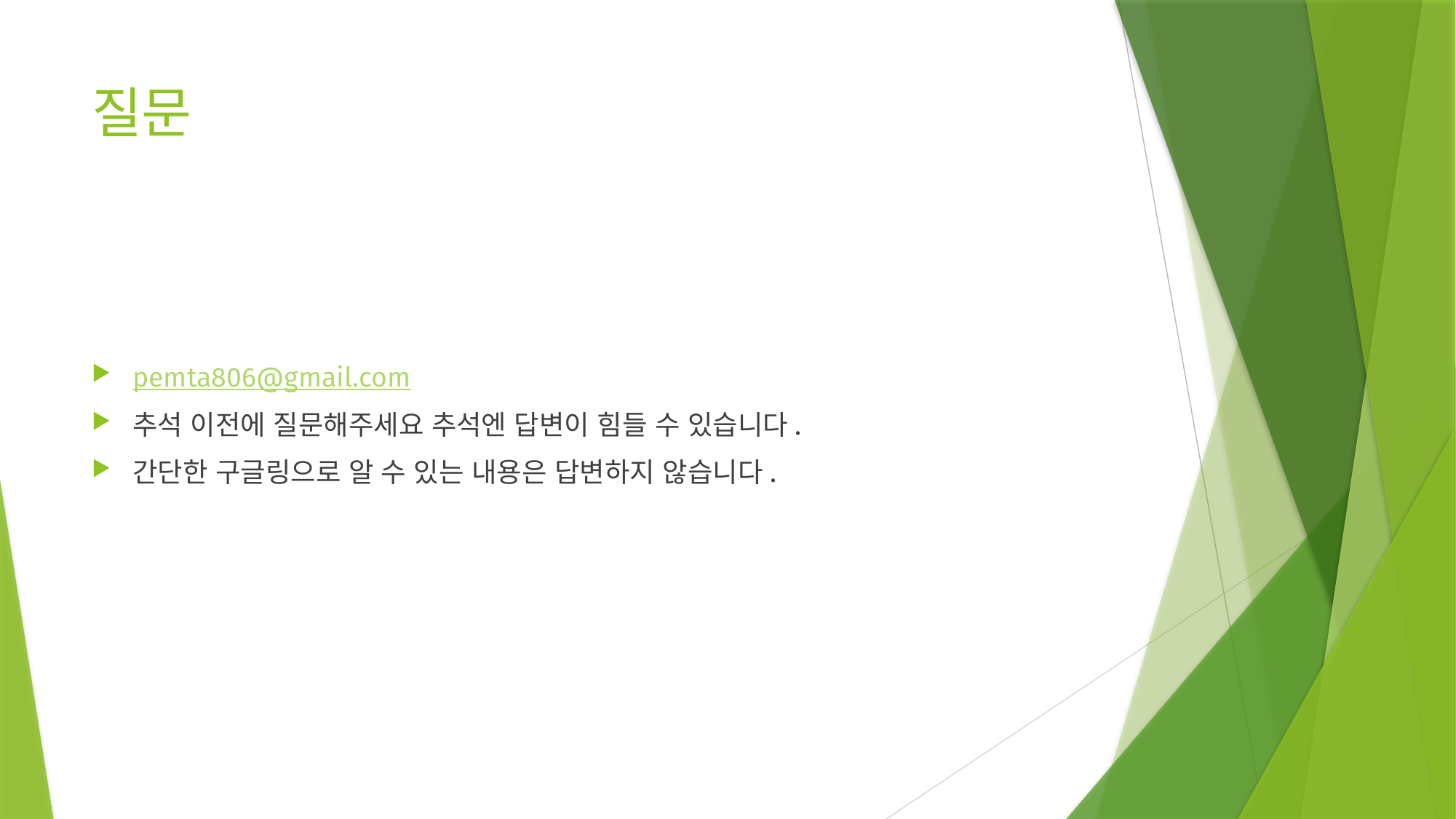

# 질문

pemta806@gmail.com
추석 이전에 질문해주세요 추석엔 답변이 힘들 수 있습니다.
간단한 구글링으로 알 수 있는 내용은 답변하지 않습니다.